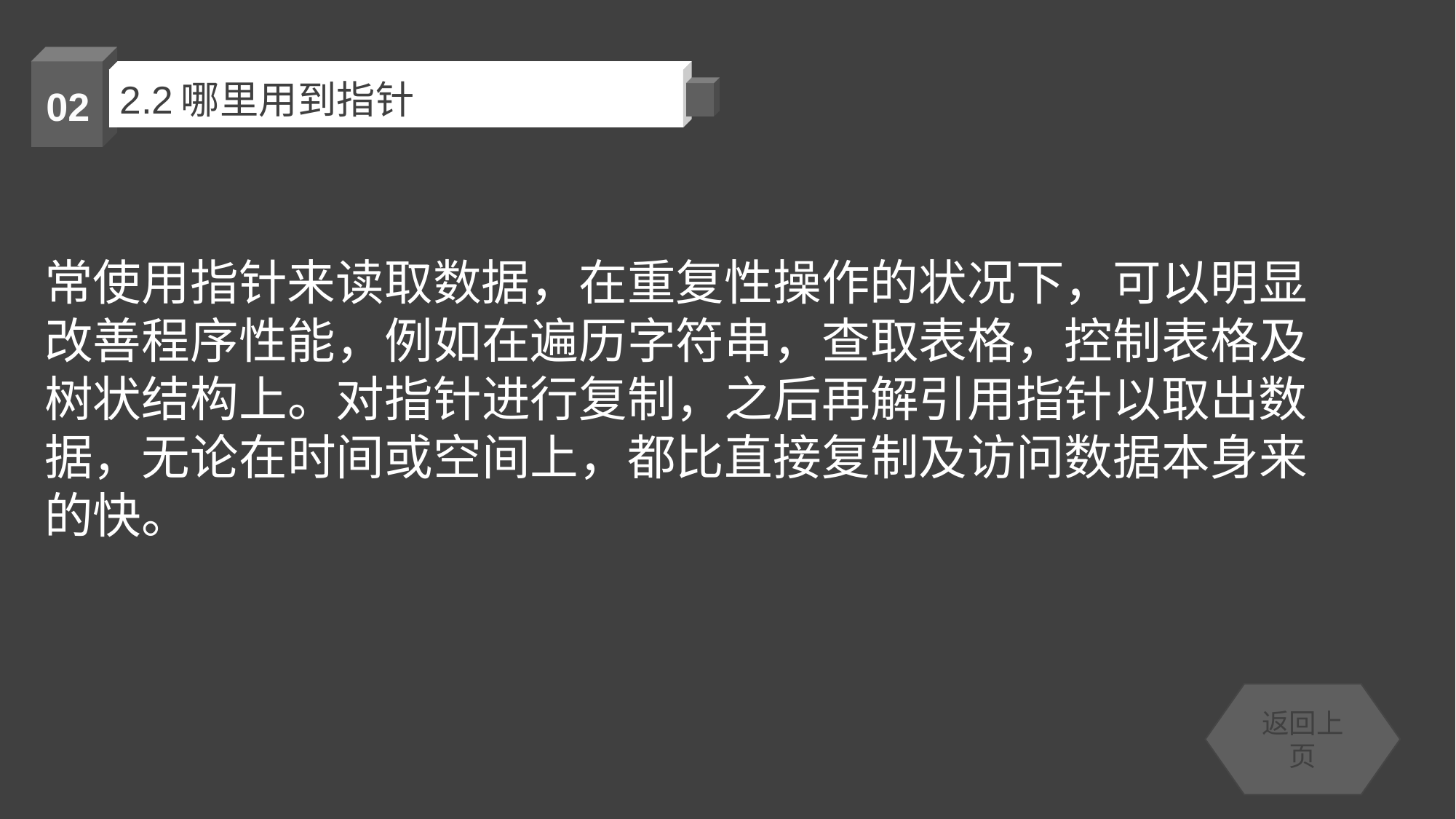

常使用指针来读取数据，在重复性操作的状况下，可以明显改善程序性能，例如在遍历字符串，查取表格，控制表格及树状结构上。对指针进行复制，之后再解引用指针以取出数据，无论在时间或空间上，都比直接复制及访问数据本身来的快。

2.2哪里用到指针
02

返回上页